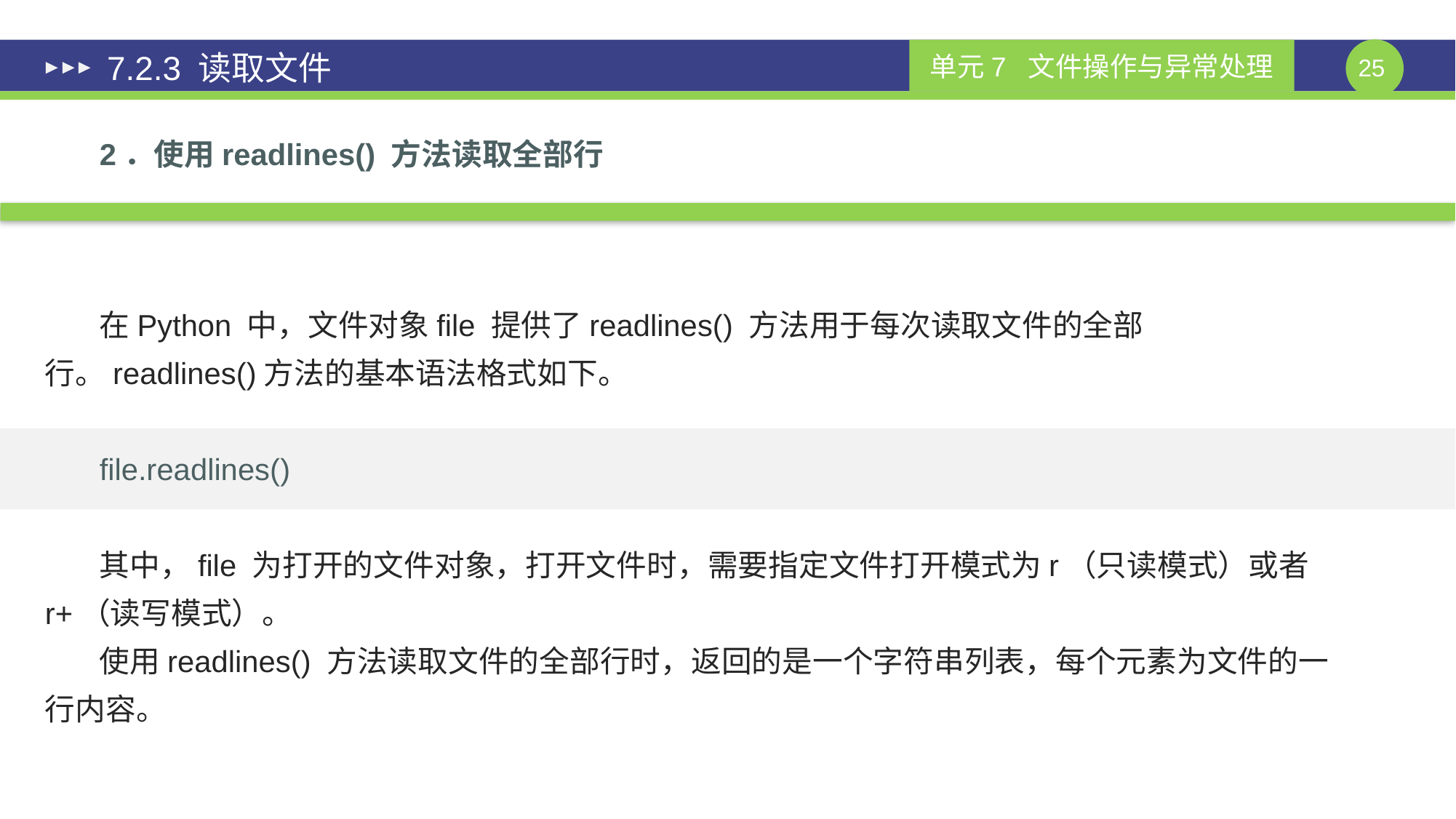

# 7.2.3 读取文件
2．使用readlines() 方法读取全部行

在Python 中，文件对象file 提供了readlines() 方法用于每次读取文件的全部行。readlines()方法的基本语法格式如下。

file.readlines()

其中，file 为打开的文件对象，打开文件时，需要指定文件打开模式为r（只读模式）或者r+（读写模式）。
使用readlines() 方法读取文件的全部行时，返回的是一个字符串列表，每个元素为文件的一行内容。